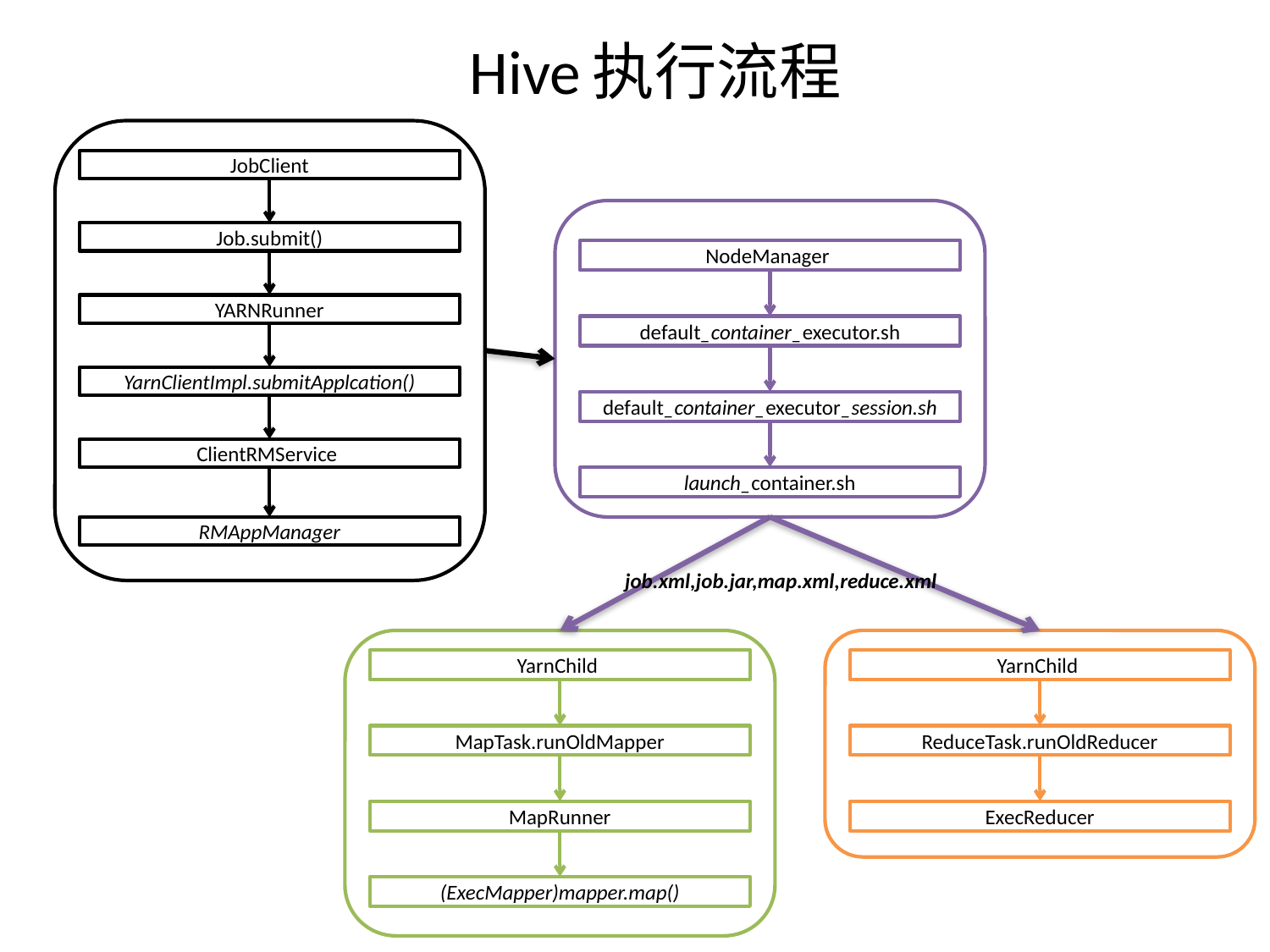

# Hive执行流程

JobClient
Job.submit()
YARNRunner
YarnClientImpl.submitApplcation()
ClientRMService
RMAppManager

NodeManager
default_container_executor.sh
default_container_executor_session.sh
launch_container.sh
job.xml,job.jar,map.xml,reduce.xml

YarnChild
MapTask.runOldMapper
MapRunner
(ExecMapper)mapper.map()

YarnChild
ReduceTask.runOldReducer
ExecReducer